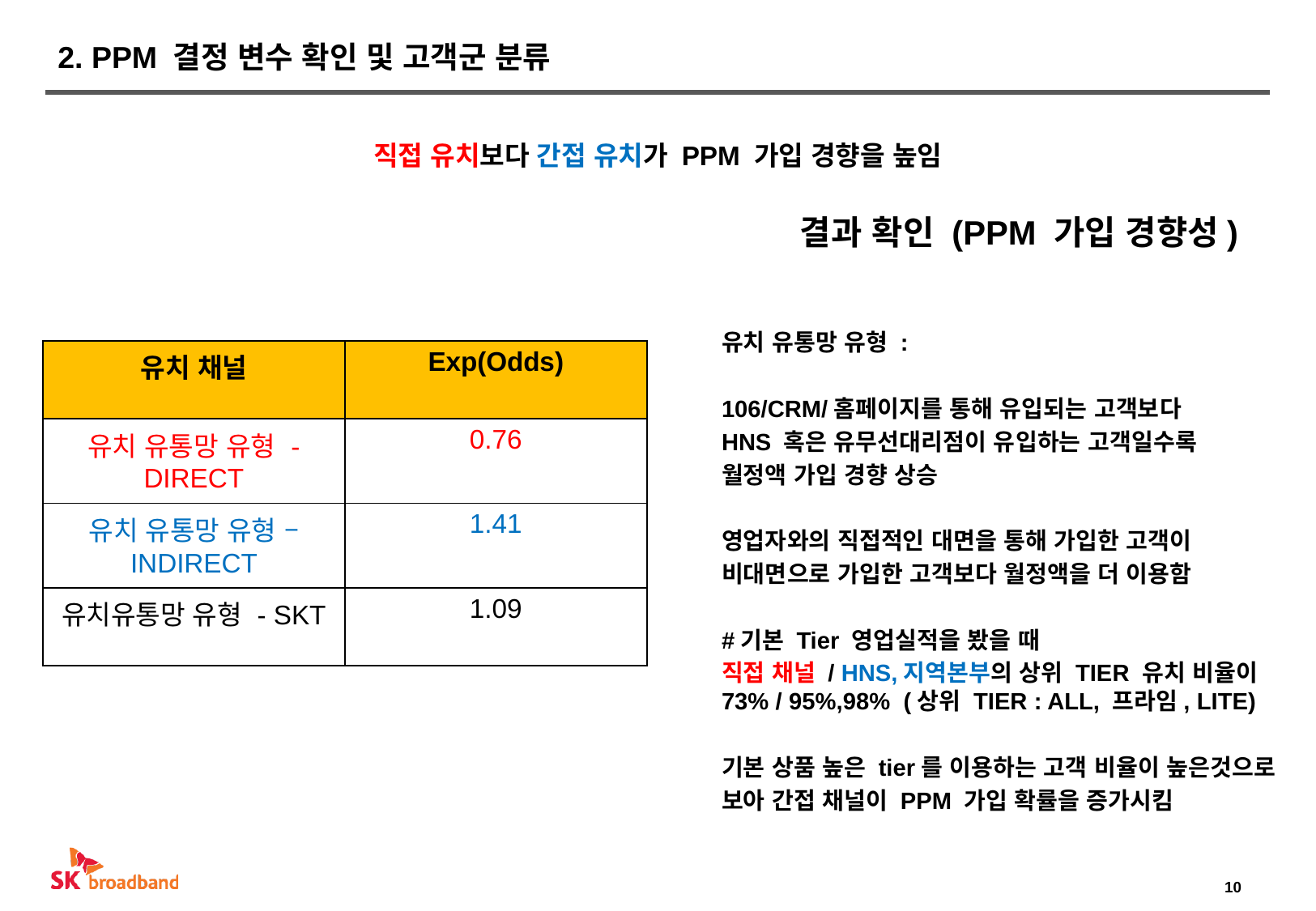

# 2. PPM 결정 변수 확인 및 고객군 분류
직접 유치보다 간접 유치가 PPM 가입 경향을 높임
결과 확인 (PPM 가입 경향성)
유치 유통망 유형 :

106/CRM/홈페이지를 통해 유입되는 고객보다
HNS 혹은 유무선대리점이 유입하는 고객일수록
월정액 가입 경향 상승

영업자와의 직접적인 대면을 통해 가입한 고객이
비대면으로 가입한 고객보다 월정액을 더 이용함

#기본 Tier 영업실적을 봤을 때
직접 채널 / HNS,지역본부의 상위 TIER 유치 비율이 73% / 95%,98%  (상위 TIER : ALL, 프라임, LITE)

기본 상품 높은 tier를 이용하는 고객 비율이 높은것으로
보아 간접 채널이 PPM 가입 확률을 증가시킴

| 유치 채널 | Exp(Odds) |
| --- | --- |
| 유치 유통망 유형 - DIRECT | 0.76 |
| 유치 유통망 유형 – INDIRECT | 1.41 |
| 유치유통망 유형 - SKT | 1.09 |